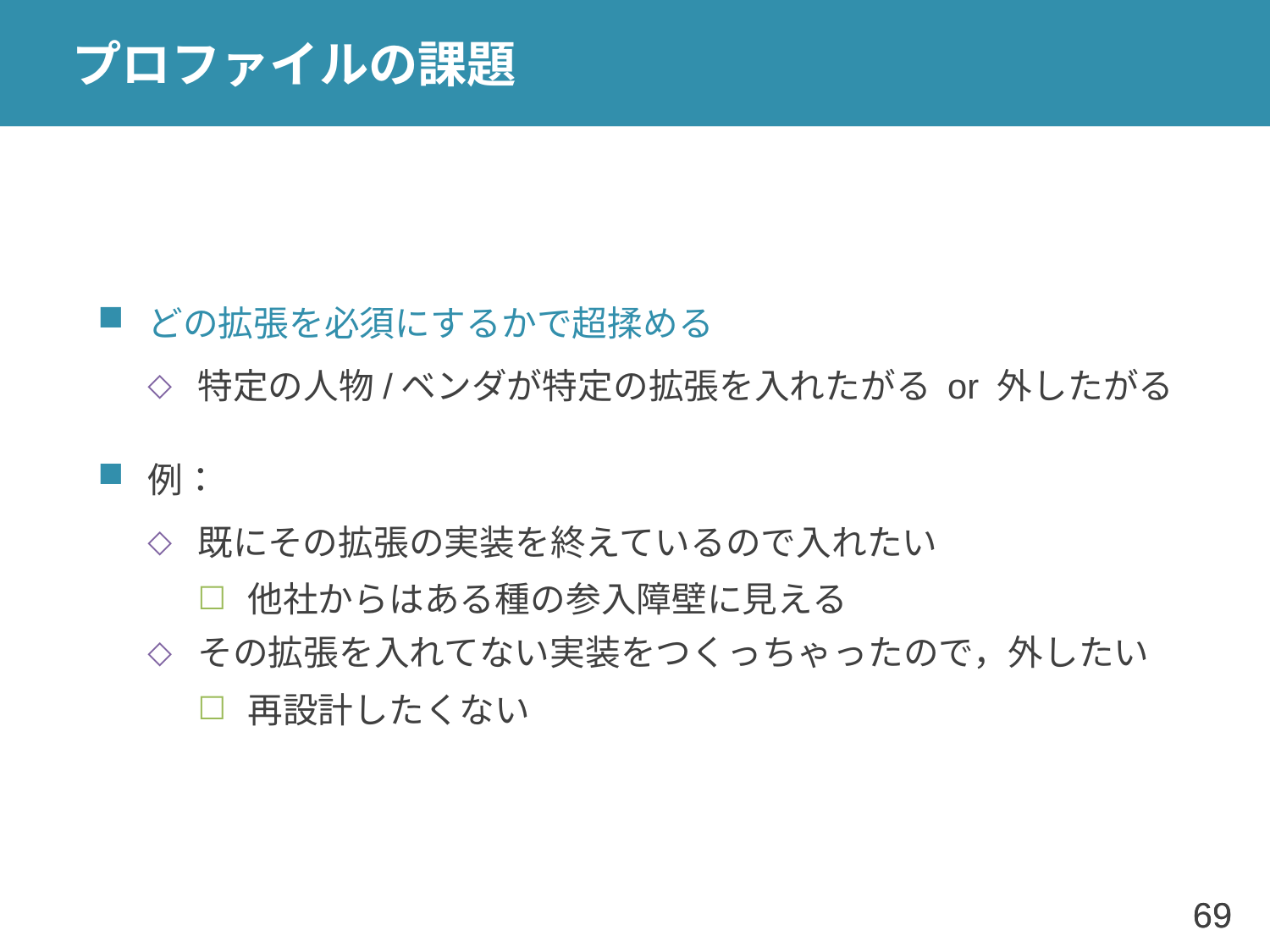

# プロファイルの課題
どの拡張を必須にするかで超揉める
特定の人物/ベンダが特定の拡張を入れたがる or 外したがる
例：
既にその拡張の実装を終えているので入れたい
他社からはある種の参入障壁に見える
その拡張を入れてない実装をつくっちゃったので，外したい
再設計したくない